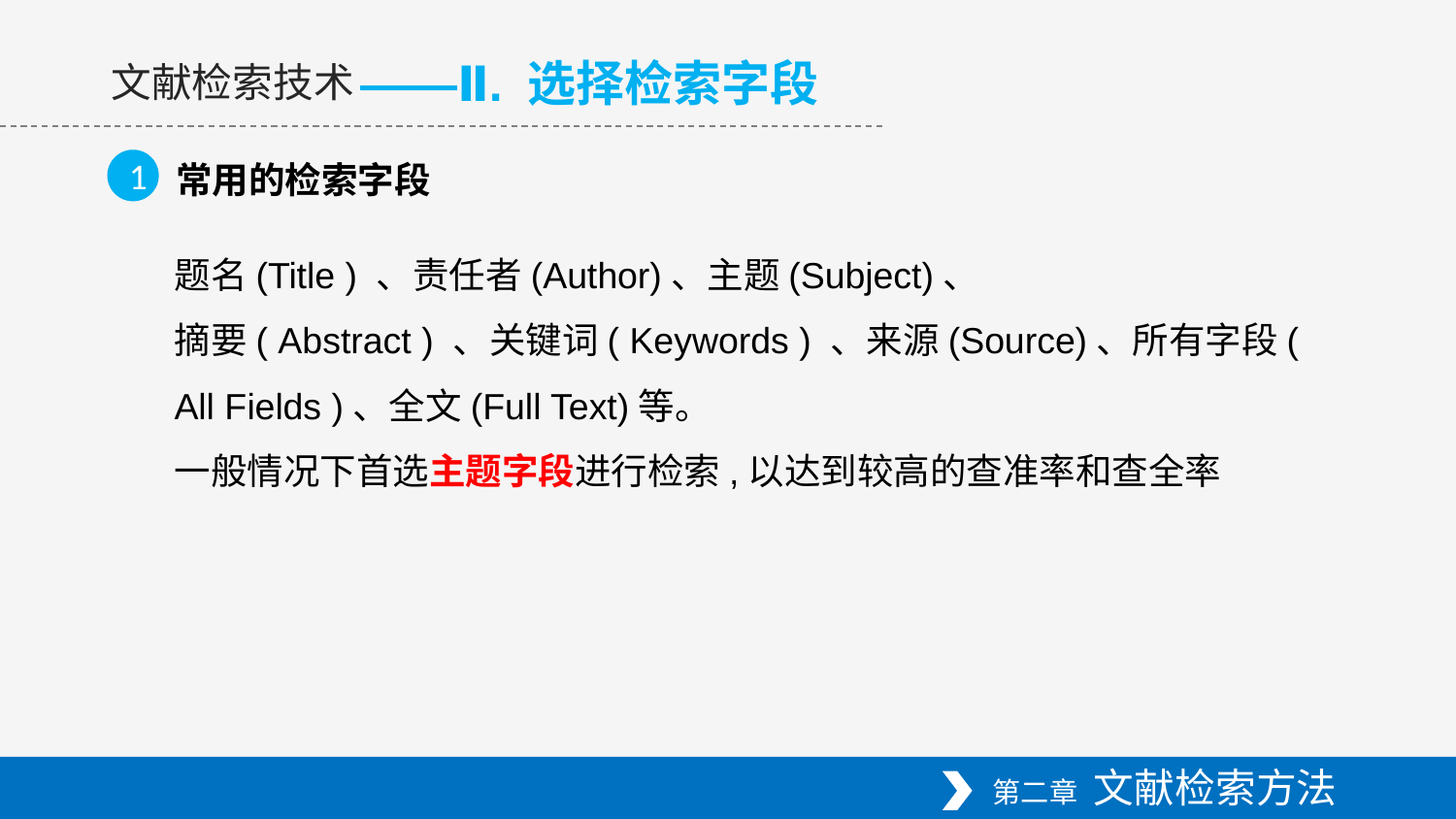

——Ⅱ. 选择检索字段
文献检索技术
1
常用的检索字段
题名(Title ) 、责任者(Author)、主题(Subject)、
摘要( Abstract ) 、关键词( Keywords ) 、来源(Source)、所有字段( All Fields )、全文(Full Text)等。
一般情况下首选主题字段进行检索,以达到较高的查准率和查全率